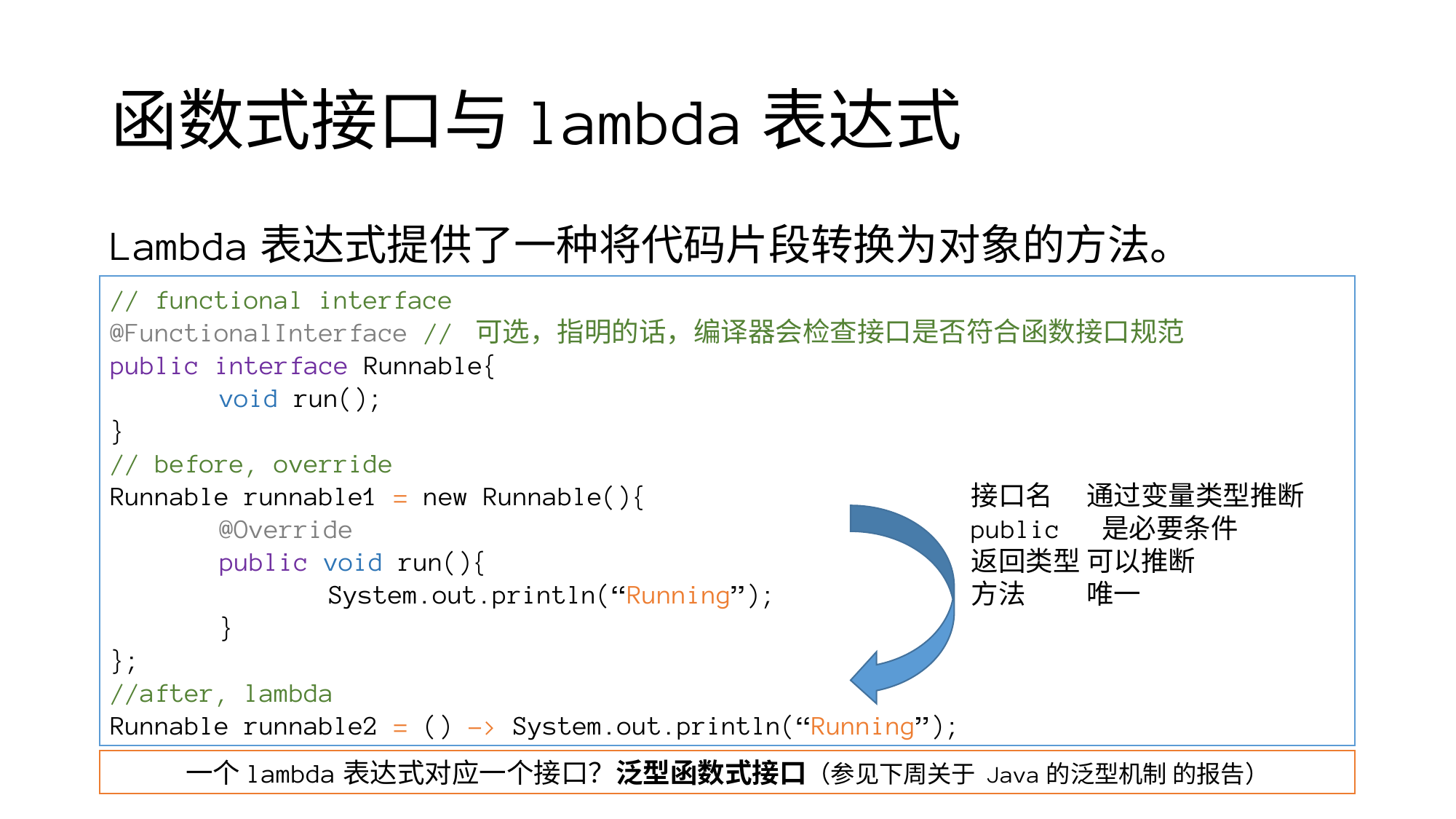

# 函数式接口与lambda表达式
Lambda表达式提供了一种将代码片段转换为对象的方法。
// functional interface
@FunctionalInterface // 可选，指明的话，编译器会检查接口是否符合函数接口规范
public interface Runnable{
	void run();
}
// before, override
Runnable runnable1 = new Runnable(){
	@Override
	public void run(){
		System.out.println(“Running”);
	}
};
//after, lambda
Runnable runnable2 = () -> System.out.println(“Running”);
接口名	 通过变量类型推断
public	 是必要条件
返回类型 可以推断
方法	 唯一

一个lambda表达式对应一个接口？泛型函数式接口（参见下周关于 Java的泛型机制 的报告）